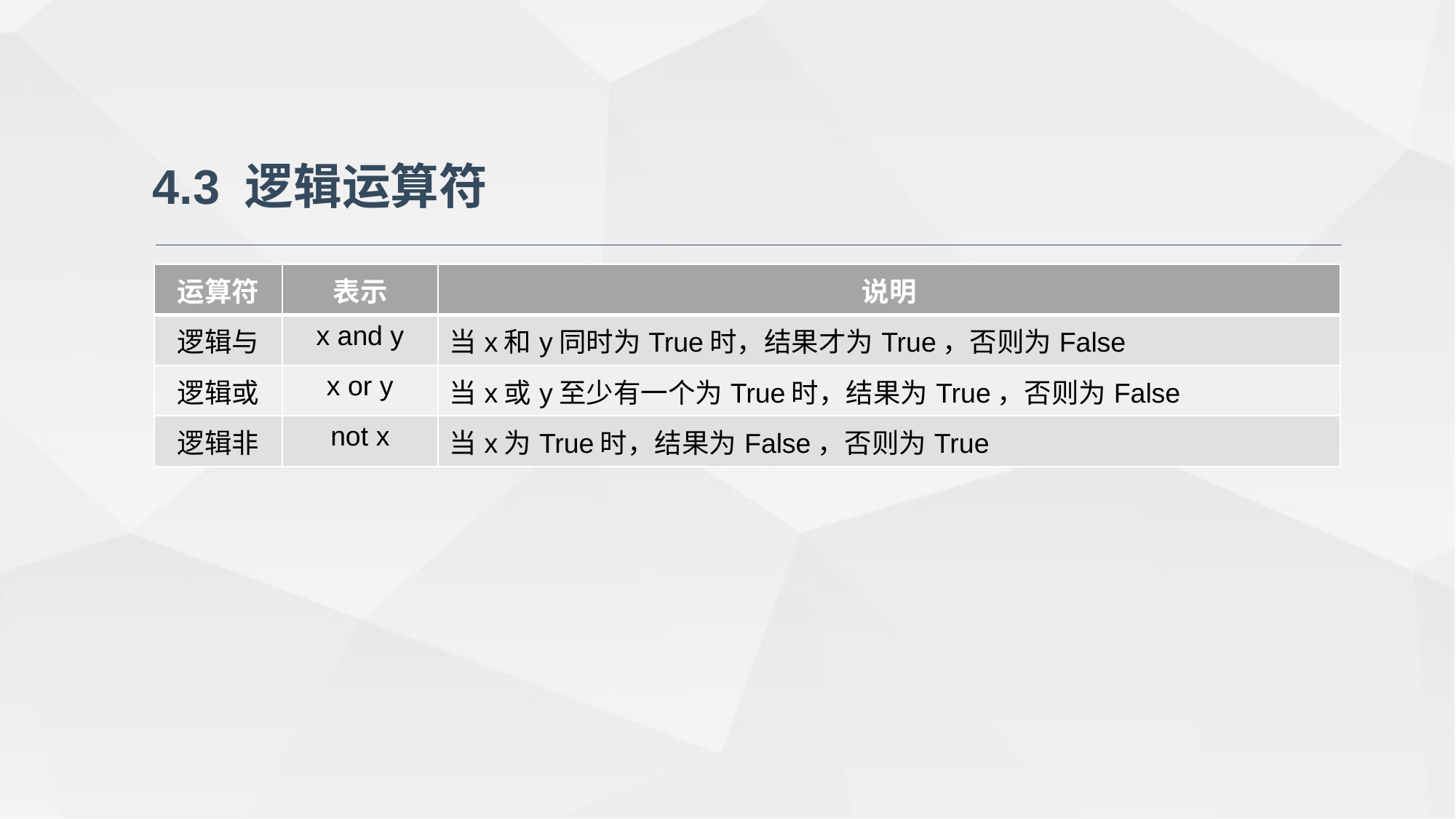

4.3 逻辑运算符
| 运算符 | 表示 | 说明 |
| --- | --- | --- |
| 逻辑与 | x and y | 当x和y同时为True时，结果才为True，否则为False |
| 逻辑或 | x or y | 当x或y至少有一个为True时，结果为True，否则为False |
| 逻辑非 | not x | 当x为True时，结果为False，否则为True |